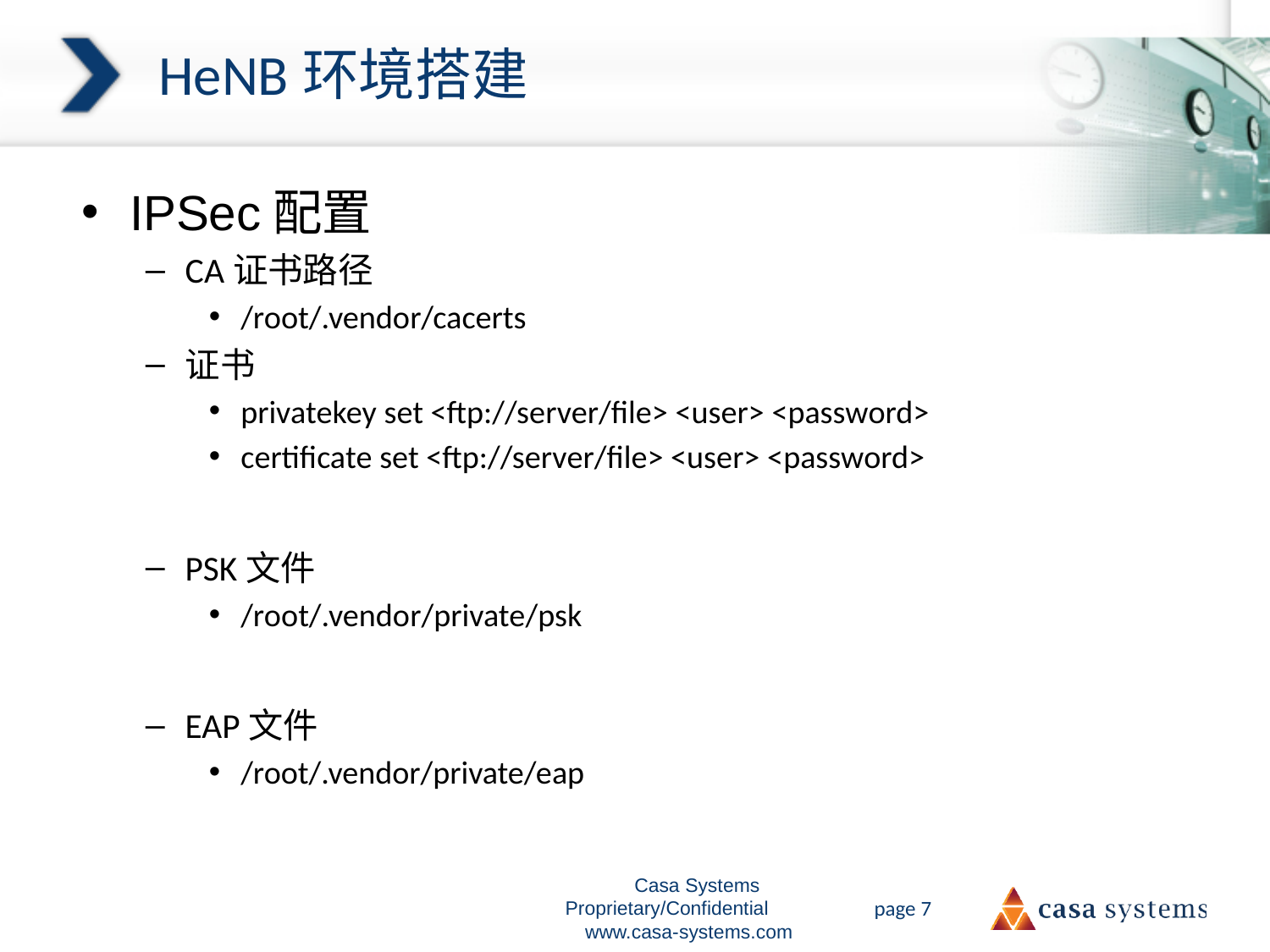

# HeNB环境搭建
IPSec配置
CA证书路径
/root/.vendor/cacerts
证书
privatekey set <ftp://server/file> <user> <password>
certificate set <ftp://server/file> <user> <password>

PSK文件
/root/.vendor/private/psk

EAP文件
/root/.vendor/private/eap
Casa Systems Proprietary/Confidential            www.casa-systems.com
page 7